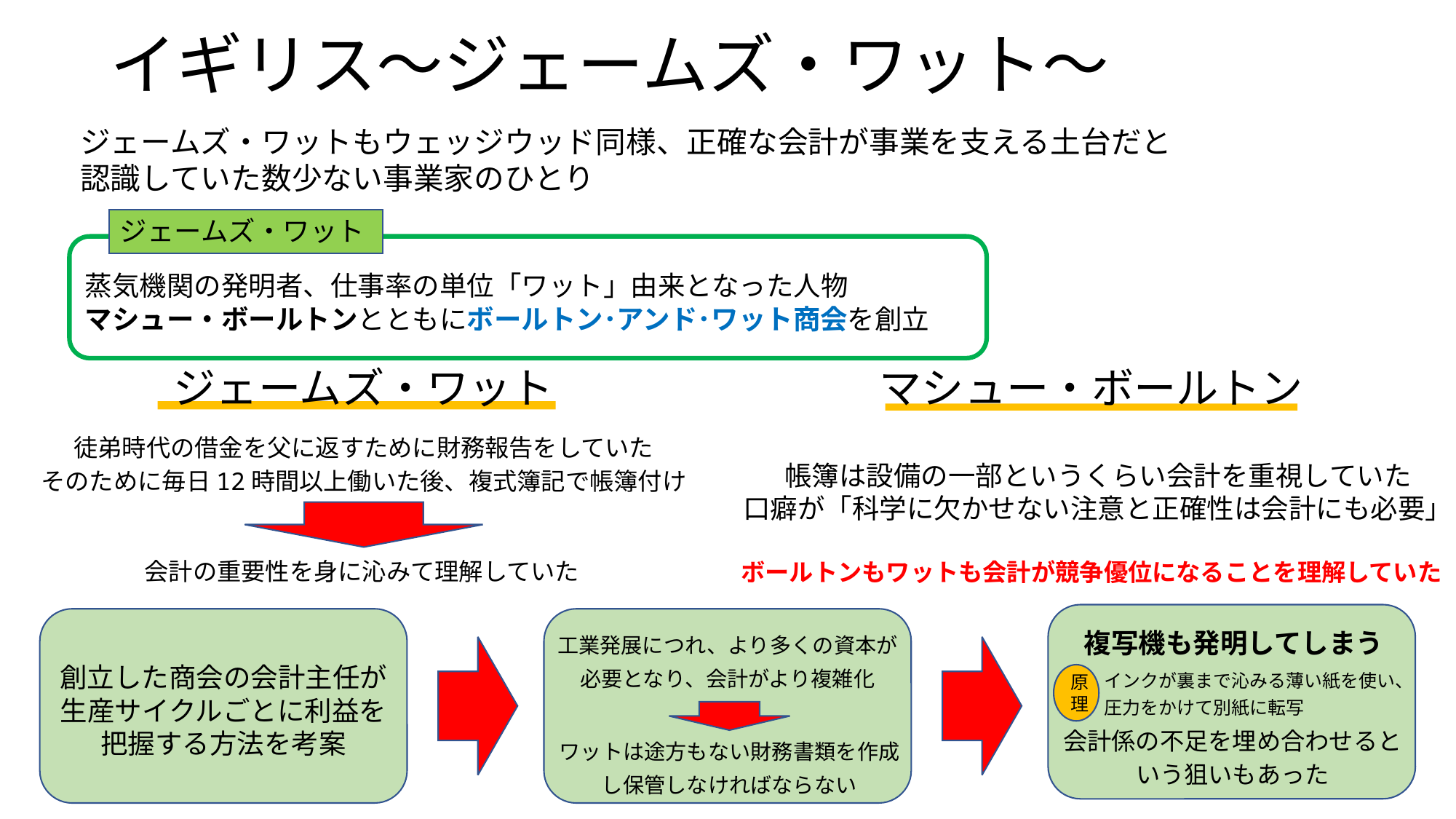

# イギリス～ジェームズ・ワット～
ジェームズ・ワットもウェッジウッド同様、正確な会計が事業を支える土台だと認識していた数少ない事業家のひとり
ジェームズ・ワット

蒸気機関の発明者、仕事率の単位「ワット」由来となった人物
マシュー・ボールトンとともにボールトン･アンド･ワット商会を創立
ジェームズ・ワット
マシュー・ボールトン

徒弟時代の借金を父に返すために財務報告をしていた
そのために毎日12時間以上働いた後、複式簿記で帳簿付け
帳簿は設備の一部というくらい会計を重視していた
口癖が「科学に欠かせない注意と正確性は会計にも必要」

会計の重要性を身に沁みて理解していた
ボールトンもワットも会計が競争優位になることを理解していた

工業発展につれ、より多くの資本が必要となり、会計がより複雑化
複写機も発明してしまう
創立した商会の会計主任が生産サイクルごとに利益を把握する方法を考案
インクが裏まで沁みる薄い紙を使い、
圧力をかけて別紙に転写
原理

会計係の不足を埋め合わせるという狙いもあった
ワットは途方もない財務書類を作成し保管しなければならない